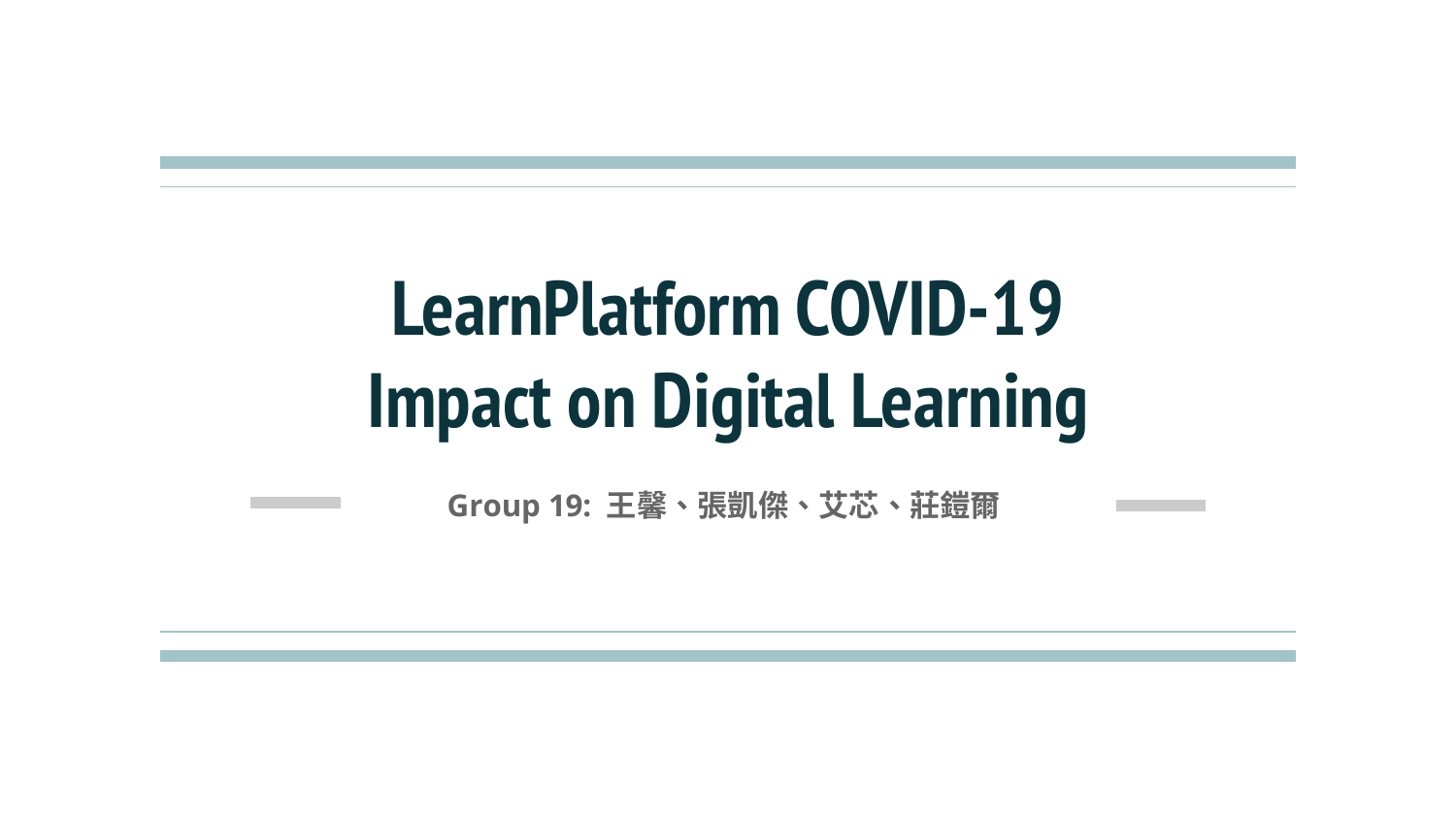

# LearnPlatform COVID-19
Impact on Digital Learning
Group 19: 王馨、張凱傑、艾芯、莊鎧爾